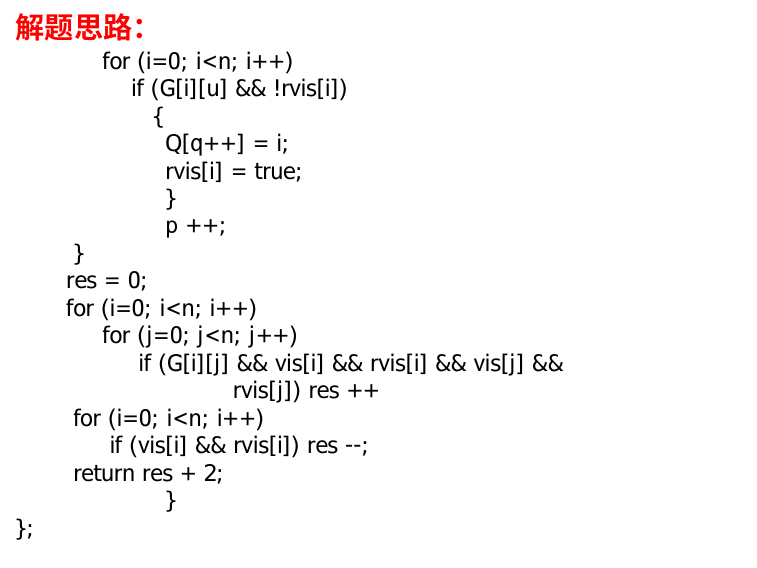

# 解题思路：
            for (i=0; i<n; i++)
                if (G[i][u] && !rvis[i])
                   {
	Q[q++] = i;				rvis[i] = true;
	}
	p ++;
        }
       res = 0;
       for (i=0; i<n; i++)
            for (j=0; j<n; j++)
                 if (G[i][j] && vis[i] && rvis[i] && vis[j] &&
                              rvis[j]) res ++
        for (i=0; i<n; i++)
             if (vis[i] && rvis[i]) res --;
        return res + 2;
	}
};